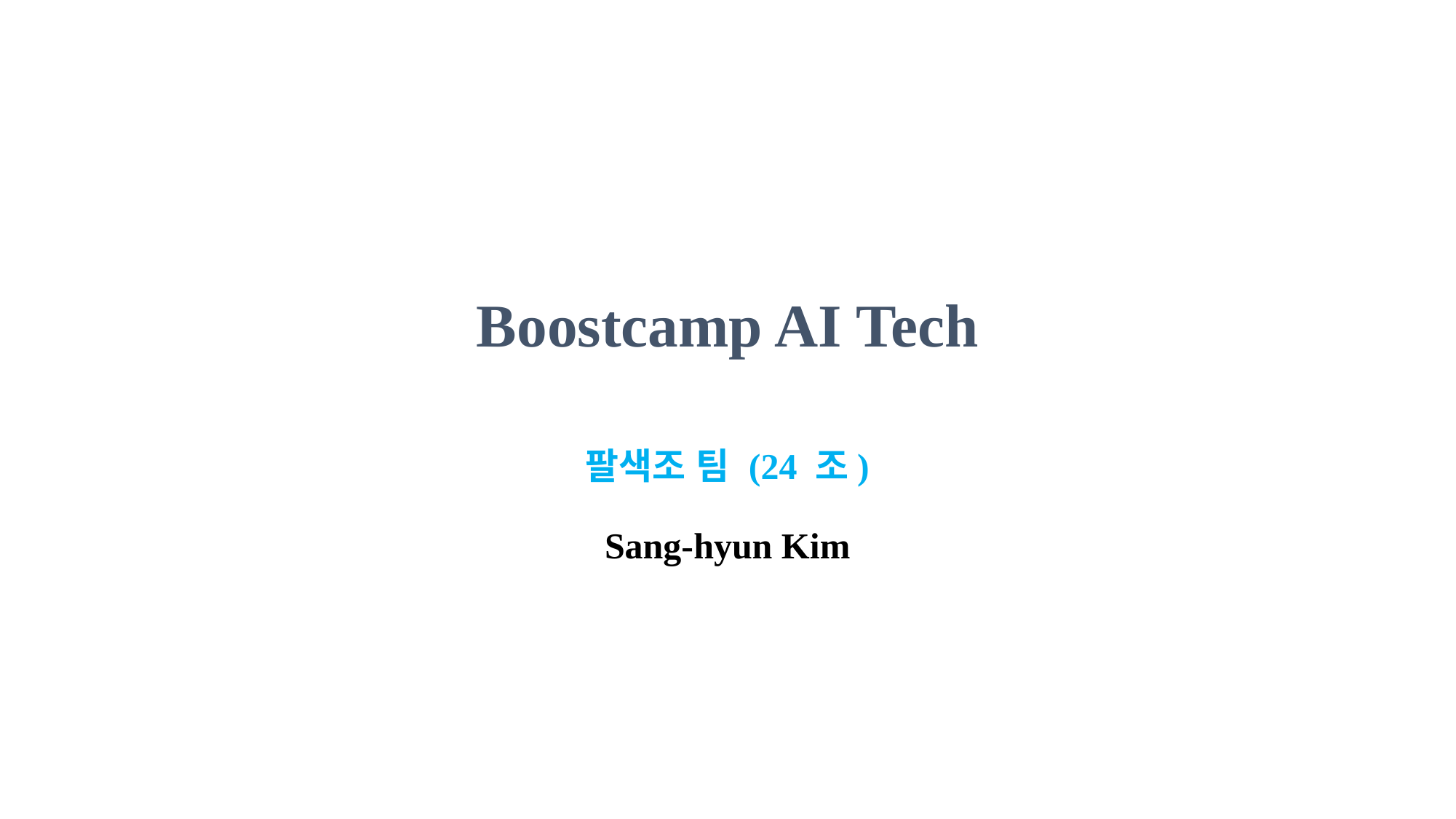

# Boostcamp AI Tech 팔색조 팀 (24 조) Sang-hyun Kim